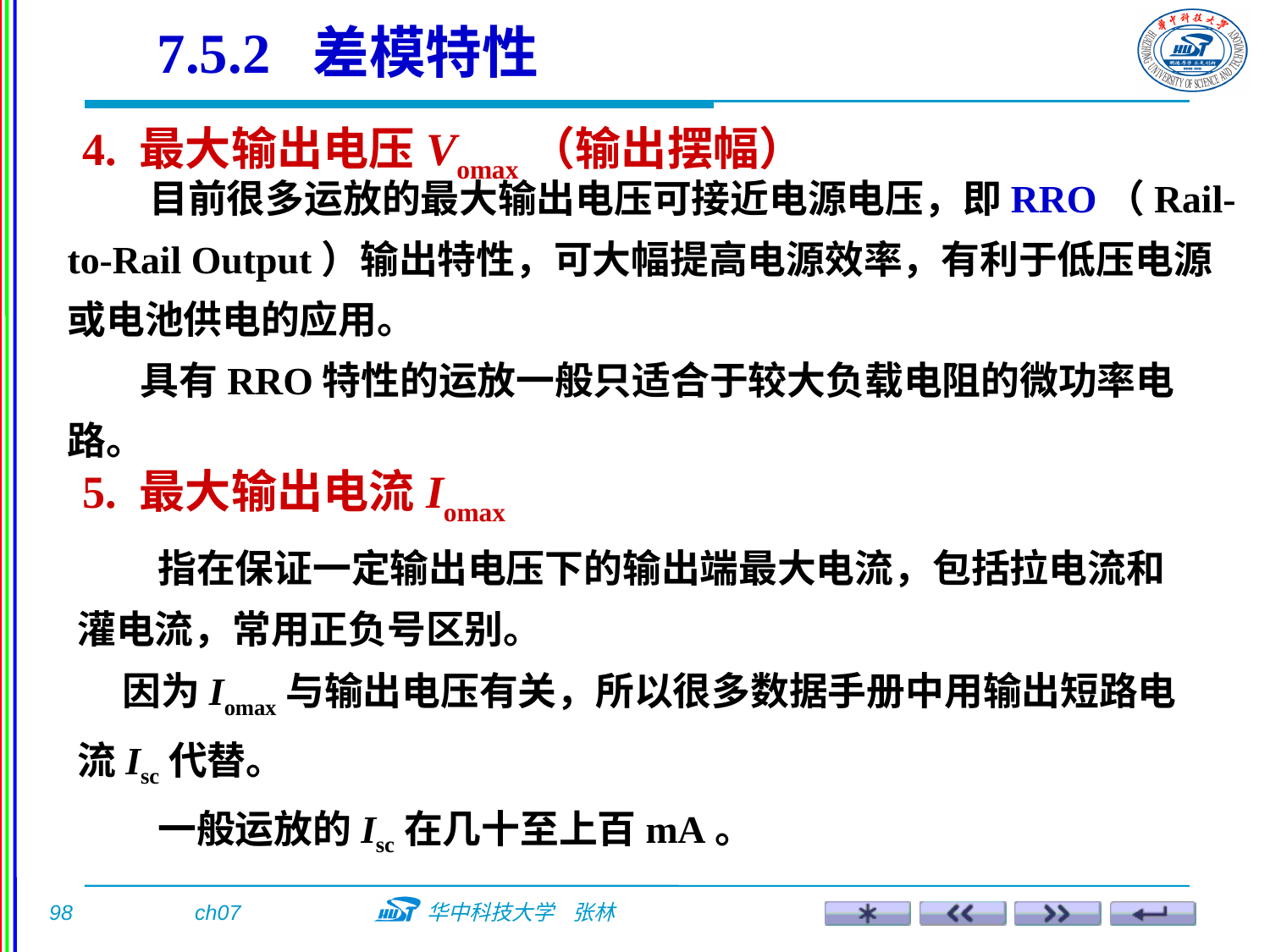

7.5.2  差模特性
4. 最大输出电压Vomax（输出摆幅）
    目前很多运放的最大输出电压可接近电源电压，即RRO（Rail-to-Rail Output）输出特性，可大幅提高电源效率，有利于低压电源或电池供电的应用。
   具有RRO特性的运放一般只适合于较大负载电阻的微功率电路。
5. 最大输出电流Iomax
        指在保证一定输出电压下的输出端最大电流，包括拉电流和灌电流，常用正负号区别。
    因为Iomax与输出电压有关，所以很多数据手册中用输出短路电流Isc代替。
        一般运放的Isc在几十至上百mA。